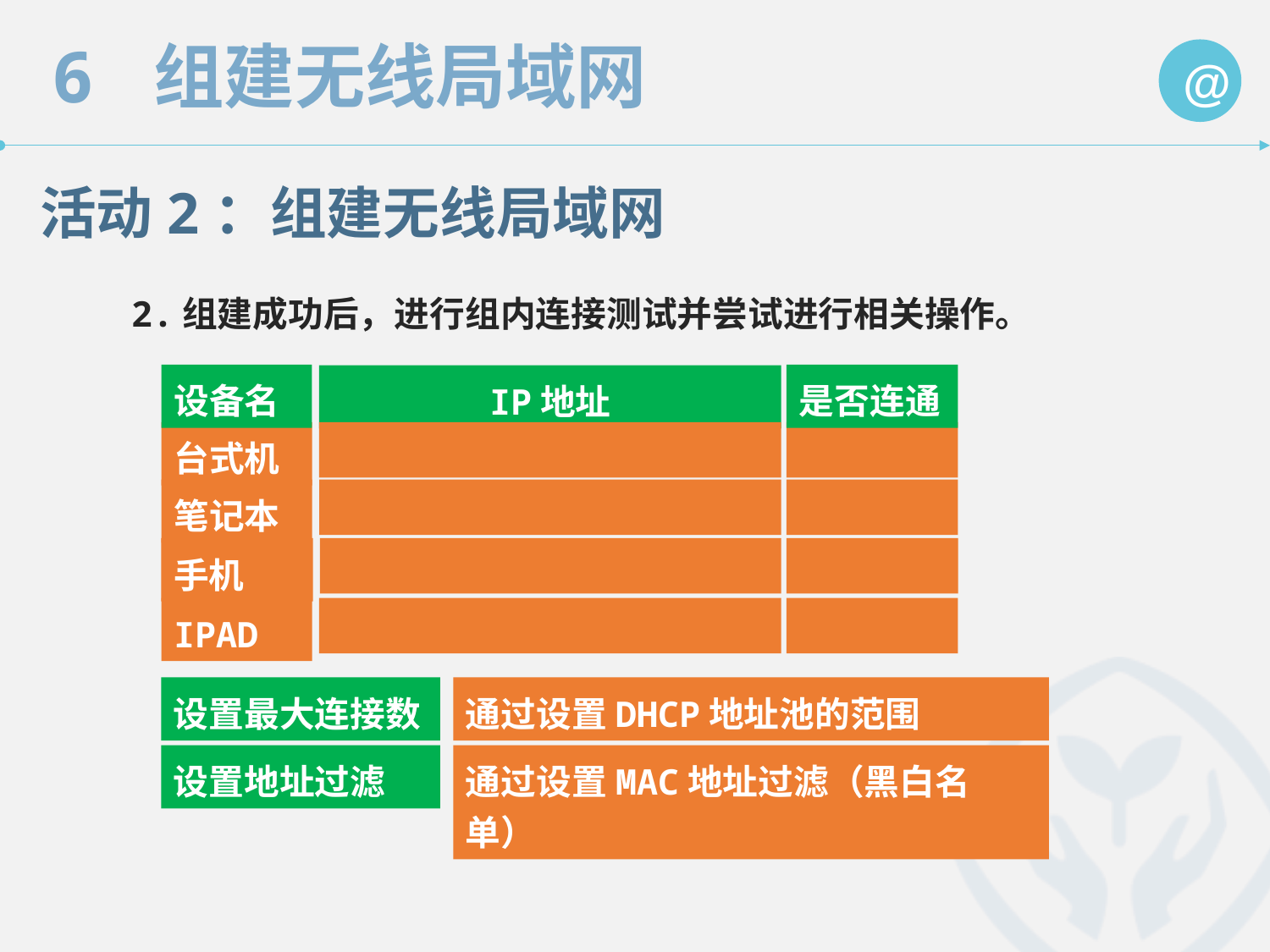

活动2：组建无线局域网
　　2.组建成功后，进行组内连接测试并尝试进行相关操作。
设备名
是否连通
IP地址
台式机

笔记本

手机

IPAD

设置最大连接数
通过设置DHCP地址池的范围
设置地址过滤
通过设置MAC地址过滤（黑白名单）